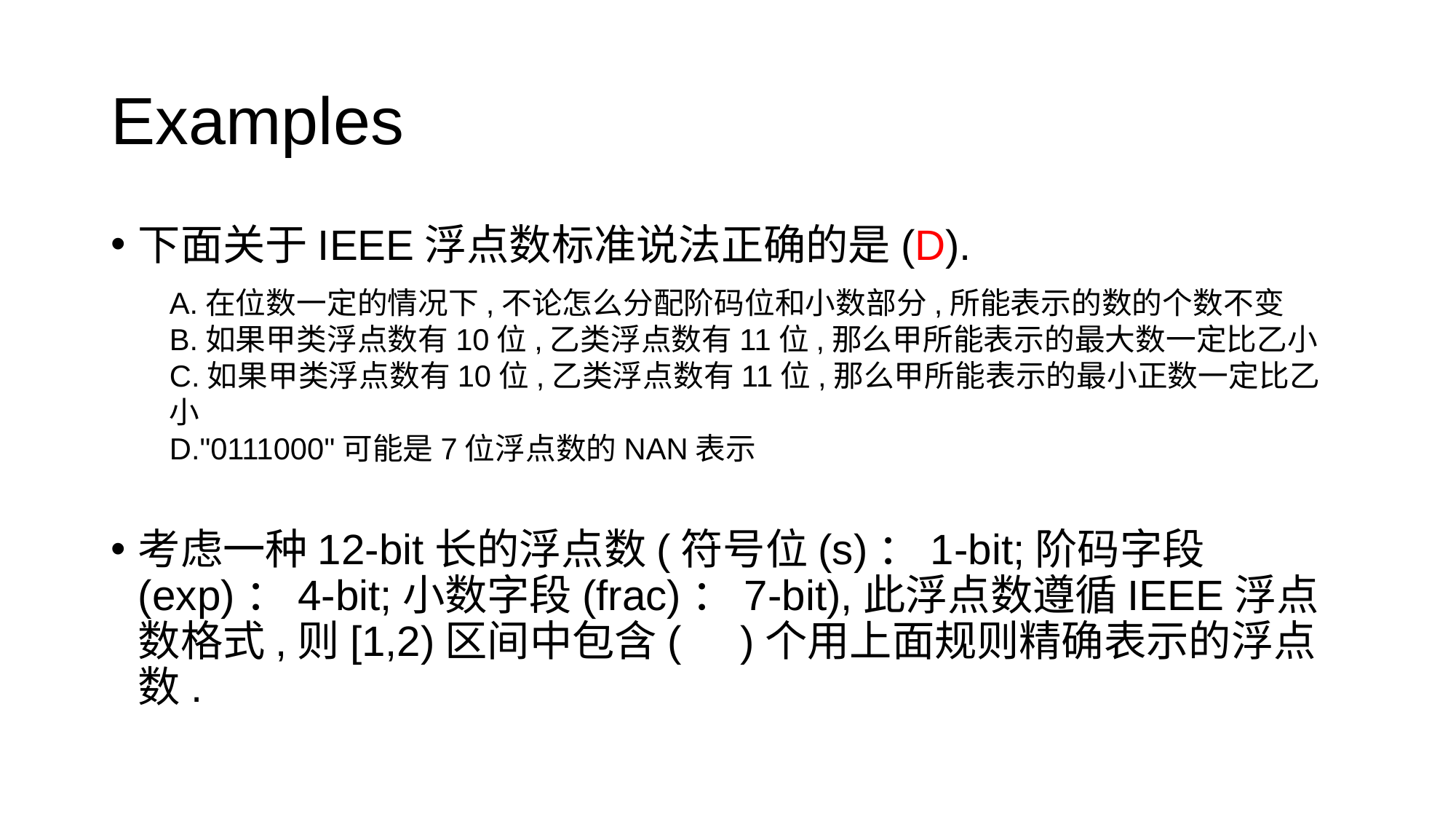

# Examples
下面关于IEEE浮点数标准说法正确的是(D).

考虑一种12-bit长的浮点数(符号位(s)：1-bit;阶码字段(exp)：4-bit;小数字段(frac)：7-bit),此浮点数遵循IEEE浮点数格式,则[1,2)区间中包含(     )个用上面规则精确表示的浮点数.

A.在位数一定的情况下,不论怎么分配阶码位和小数部分,所能表示的数的个数不变
B.如果甲类浮点数有10位,乙类浮点数有11位,那么甲所能表示的最大数一定比乙小
C.如果甲类浮点数有10位,乙类浮点数有11位,那么甲所能表示的最小正数一定比乙小
D."0111000"可能是7位浮点数的NAN表示